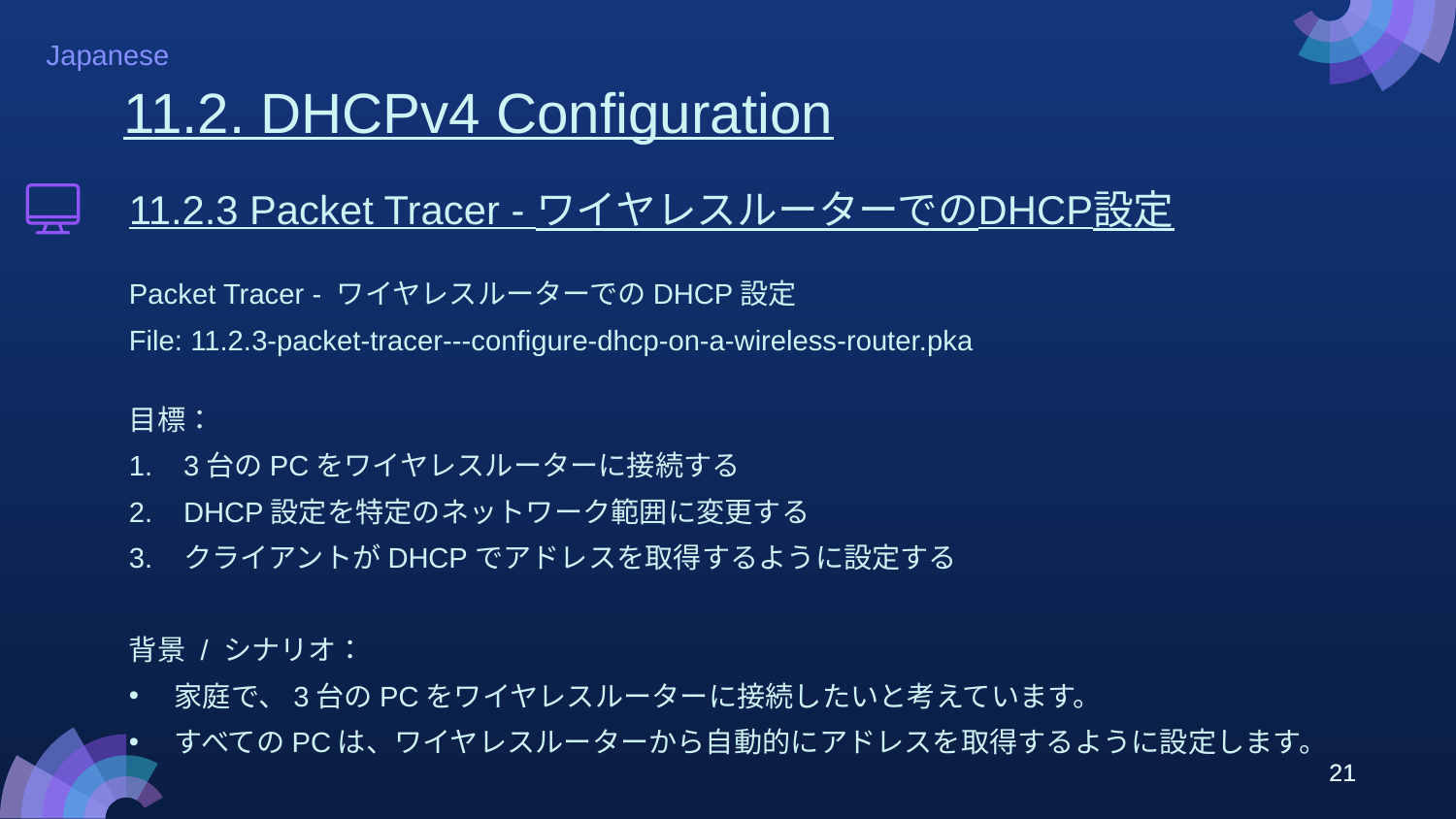

# 11.2. DHCPv4 Configuration
11.2.3 Packet Tracer - ワイヤレスルーターでのDHCP設定

Packet Tracer - ワイヤレスルーターでのDHCP設定
File: 11.2.3-packet-tracer---configure-dhcp-on-a-wireless-router.pka
目標：
3台のPCをワイヤレスルーターに接続する
DHCP設定を特定のネットワーク範囲に変更する
クライアントがDHCPでアドレスを取得するように設定する

背景 / シナリオ：
家庭で、3台のPCをワイヤレスルーターに接続したいと考えています。
すべてのPCは、ワイヤレスルーターから自動的にアドレスを取得するように設定します。